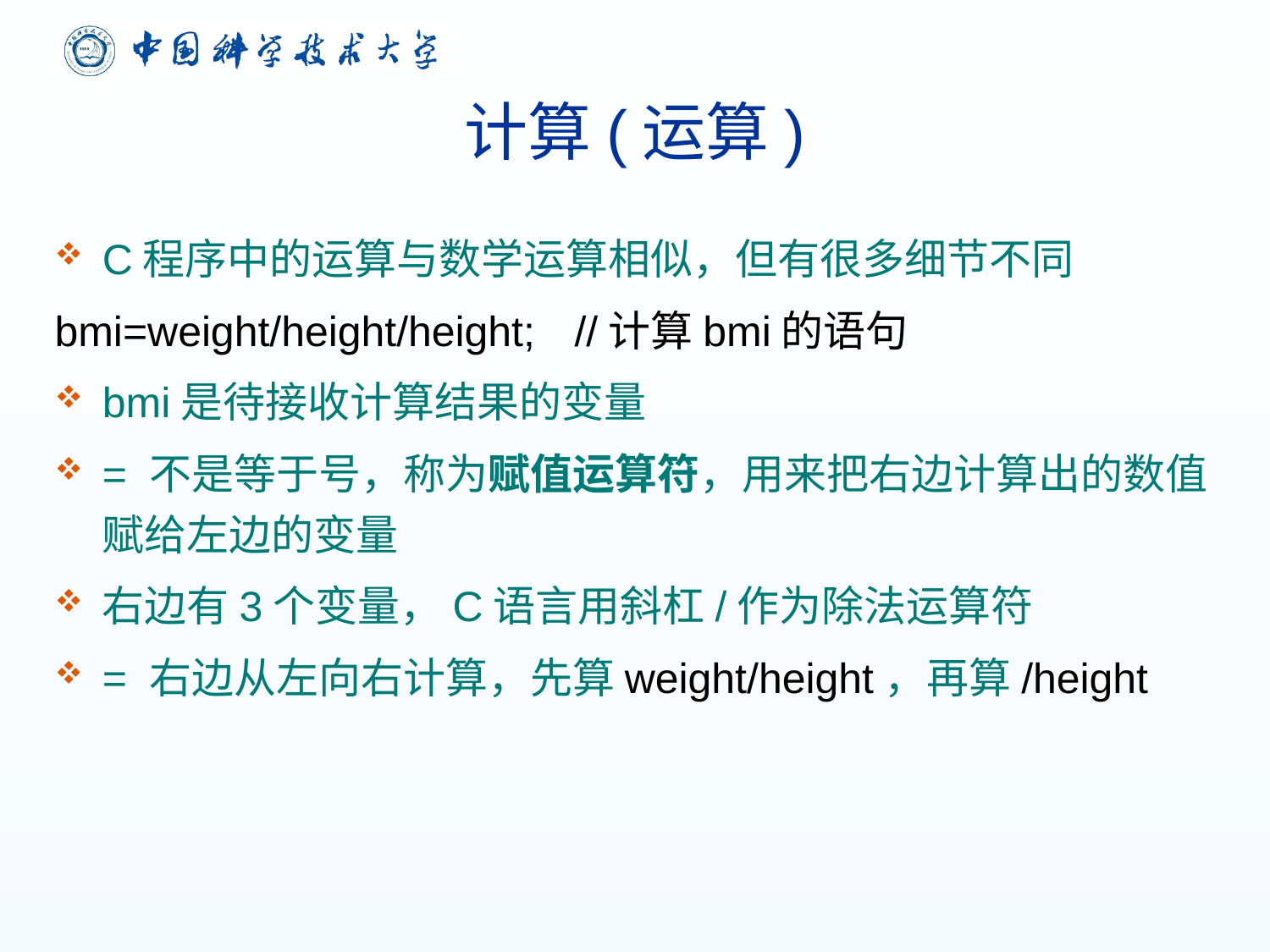

# 计算(运算)
C程序中的运算与数学运算相似，但有很多细节不同
bmi=weight/height/height;	 //计算bmi的语句
bmi是待接收计算结果的变量
= 不是等于号，称为赋值运算符，用来把右边计算出的数值赋给左边的变量
右边有3个变量，C语言用斜杠/作为除法运算符
= 右边从左向右计算，先算weight/height，再算/height